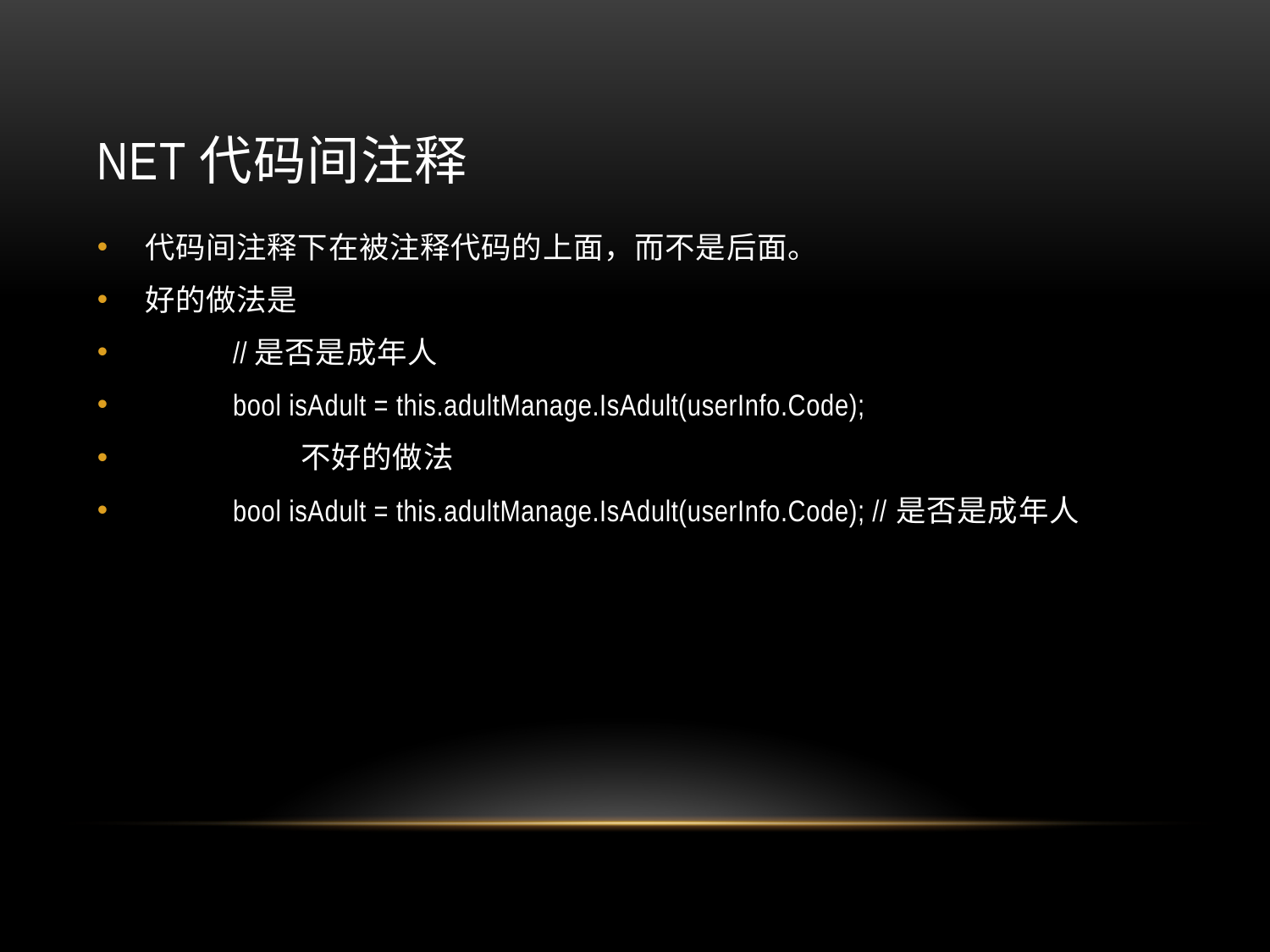

# Net代码间注释
代码间注释下在被注释代码的上面，而不是后面。
好的做法是
            //是否是成年人
            bool isAdult = this.adultManage.IsAdult(userInfo.Code);
	   不好的做法
            bool isAdult = this.adultManage.IsAdult(userInfo.Code); //是否是成年人